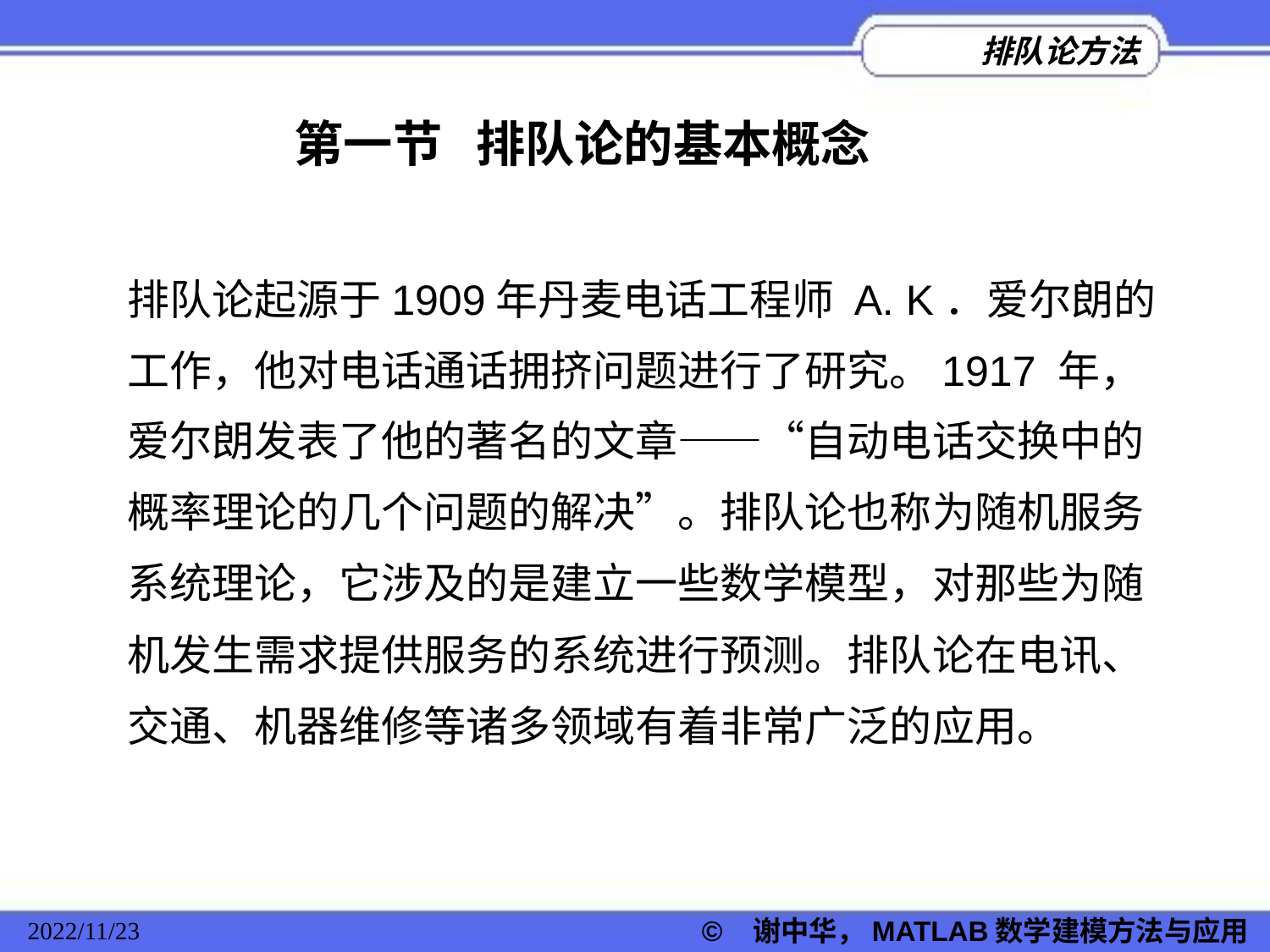

第一节   排队论的基本概念
排队论起源于1909年丹麦电话工程师 A. K．爱尔朗的工作，他对电话通话拥挤问题进行了研究。1917 年，爱尔朗发表了他的著名的文章——“自动电话交换中的概率理论的几个问题的解决”。排队论也称为随机服务系统理论，它涉及的是建立一些数学模型，对那些为随机发生需求提供服务的系统进行预测。排队论在电讯、交通、机器维修等诸多领域有着非常广泛的应用。
2022/11/23
©   谢中华，MATLAB数学建模方法与应用